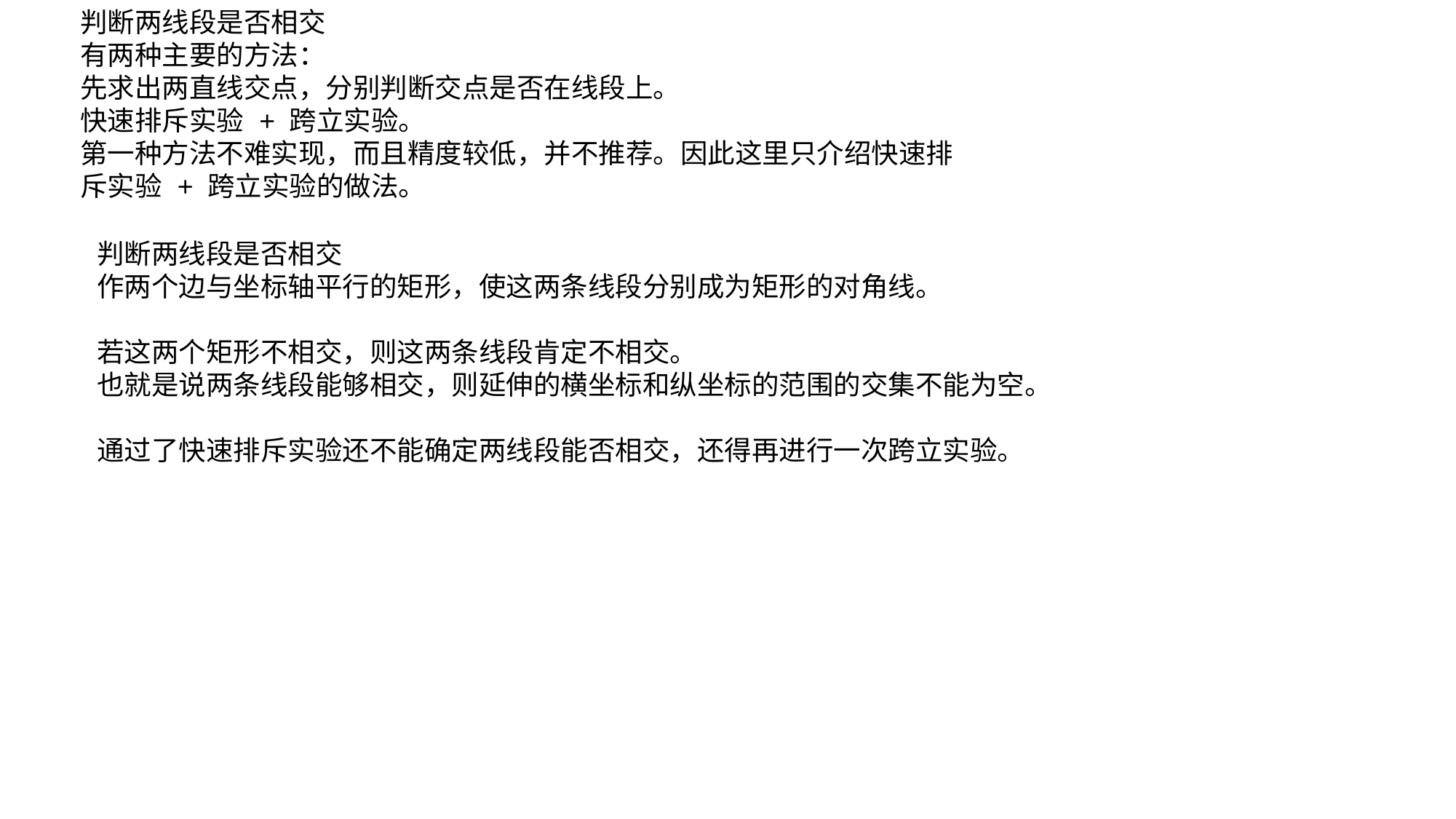

判断两线段是否相交
有两种主要的方法：
先求出两直线交点，分别判断交点是否在线段上。
快速排斥实验 + 跨立实验。
第一种方法不难实现，而且精度较低，并不推荐。因此这里只介绍快速排
斥实验 + 跨立实验的做法。
判断两线段是否相交
作两个边与坐标轴平行的矩形，使这两条线段分别成为矩形的对角线。

若这两个矩形不相交，则这两条线段肯定不相交。
也就是说两条线段能够相交，则延伸的横坐标和纵坐标的范围的交集不能为空。

通过了快速排斥实验还不能确定两线段能否相交，还得再进行一次跨立实验。